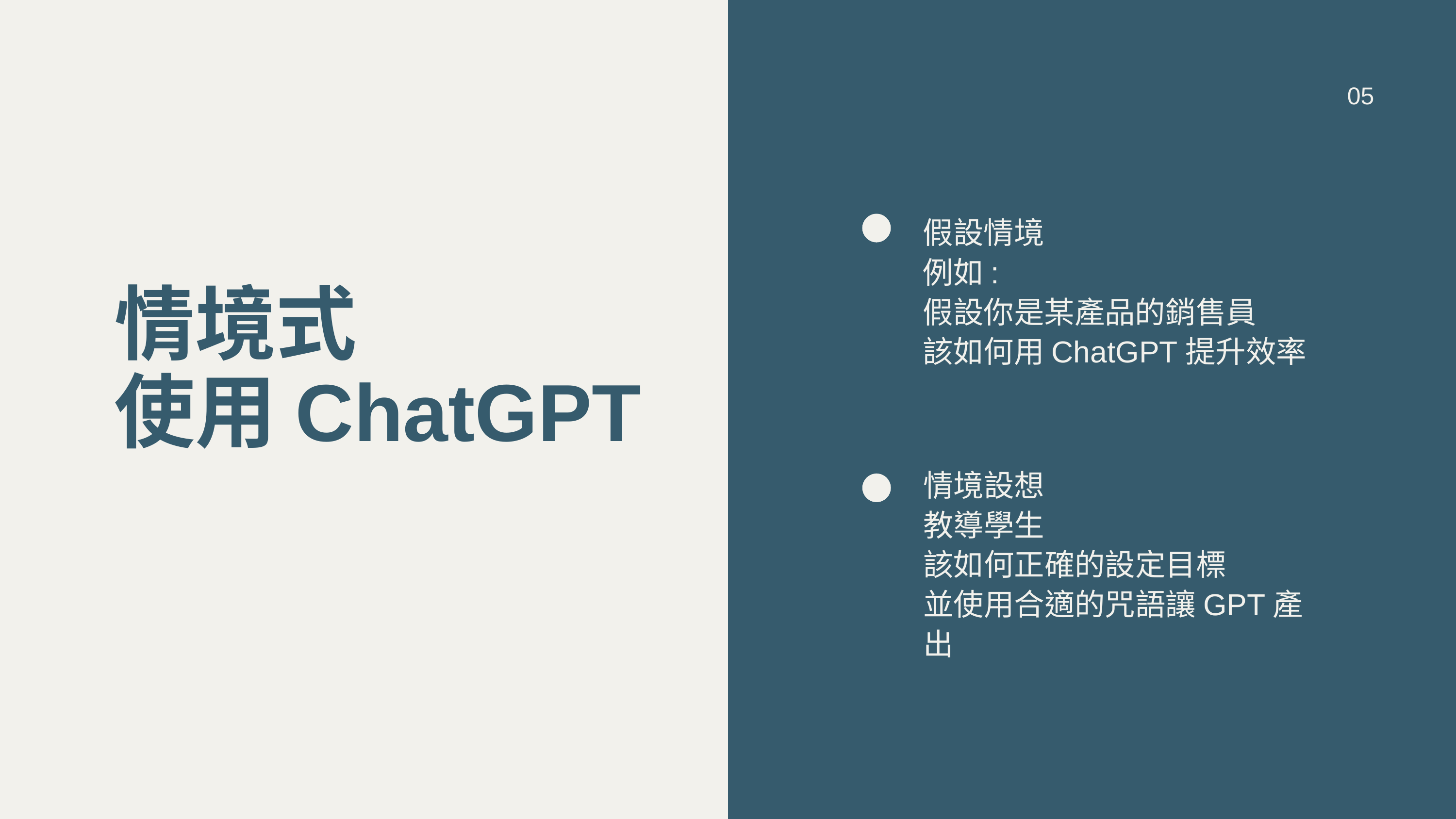

05

假設情境
例如:
假設你是某產品的銷售員
該如何用ChatGPT提升效率
情境式
使用ChatGPT
情境設想
教導學生
該如何正確的設定目標
並使用合適的咒語讓GPT產出